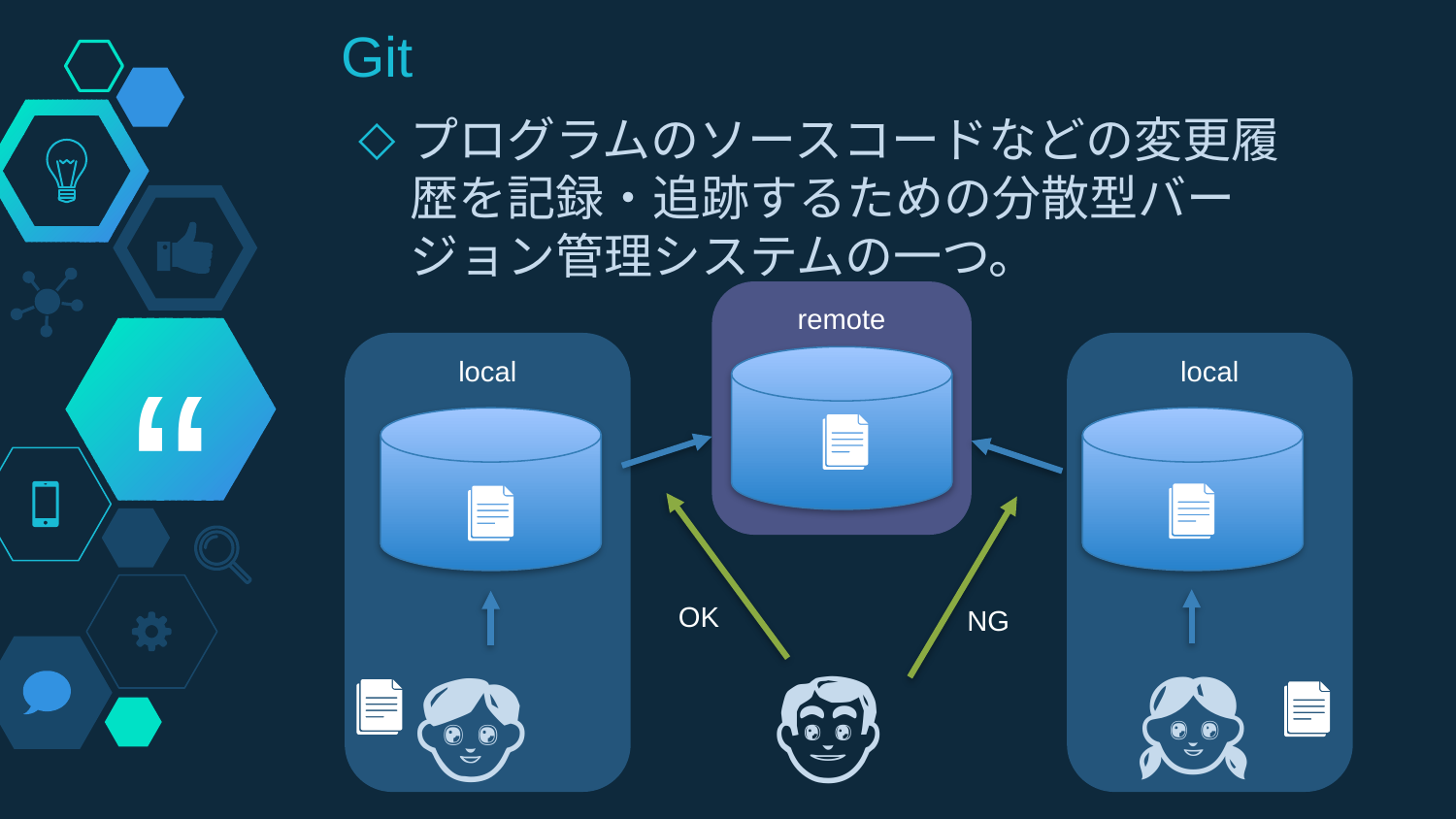

Git
プログラムのソースコードなどの変更履歴を記録・追跡するための分散型バージョン管理システムの一つ。

remote
local
local

OK
NG
👦
👨
👧